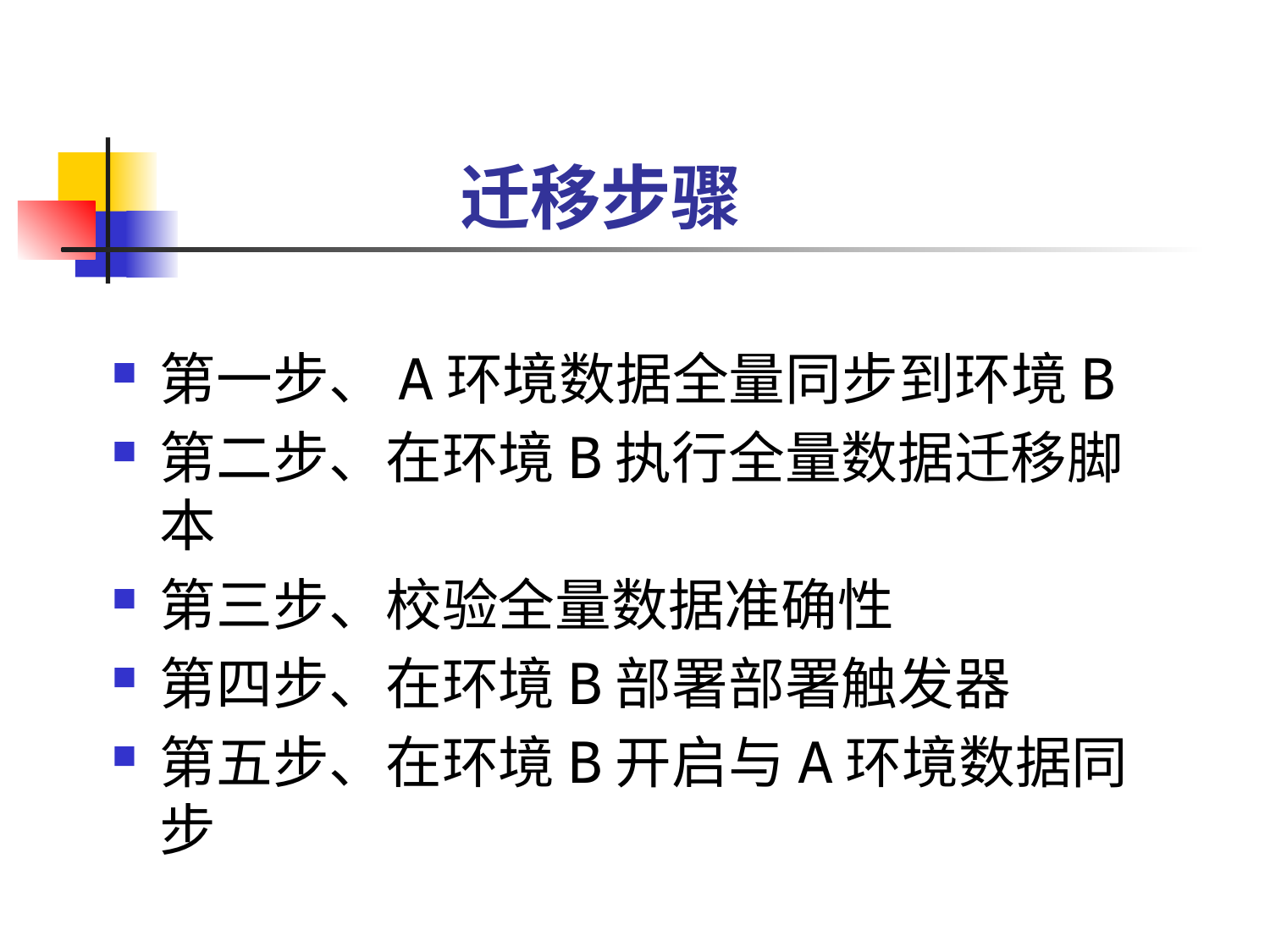

# 迁移步骤
第一步、A环境数据全量同步到环境B
第二步、在环境B执行全量数据迁移脚本
第三步、校验全量数据准确性
第四步、在环境B部署部署触发器
第五步、在环境B开启与A环境数据同步